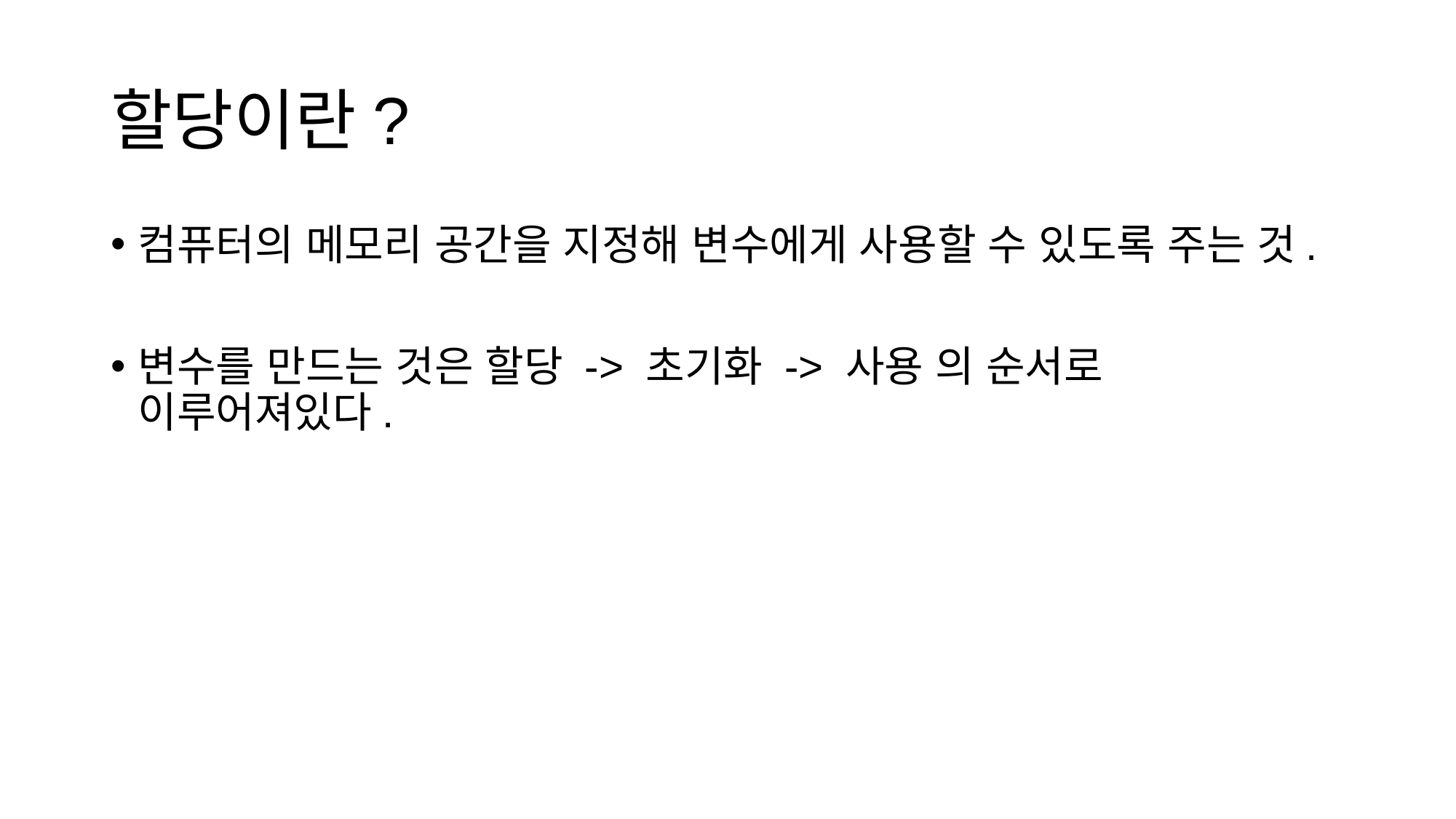

# 할당이란?
컴퓨터의 메모리 공간을 지정해 변수에게 사용할 수 있도록 주는 것.

변수를 만드는 것은 할당 -> 초기화 -> 사용 의 순서로 이루어져있다.